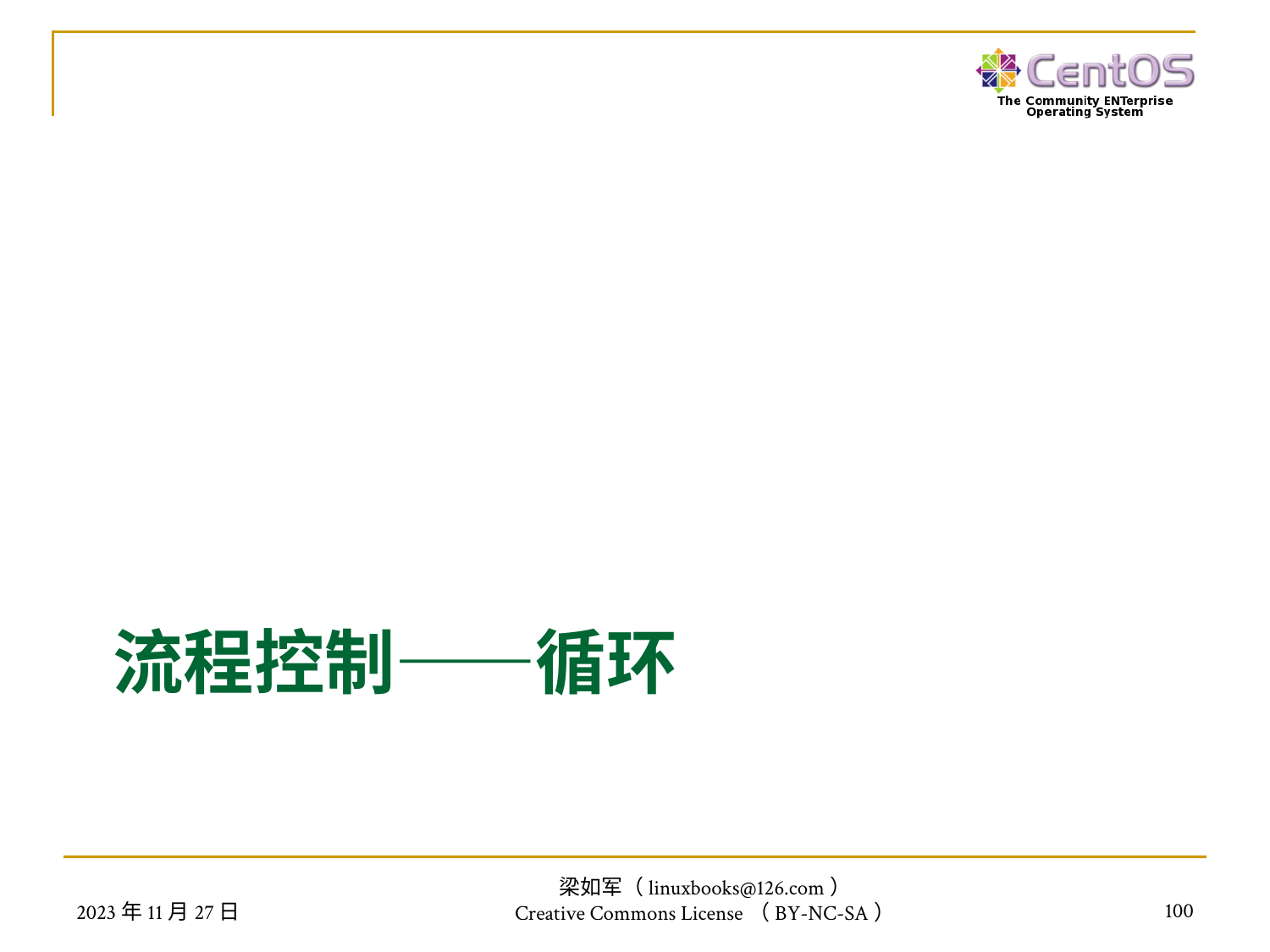

# 流程控制——循环
2023年11月27日
100
梁如军（linuxbooks@126.com）
Creative Commons License（BY-NC-SA）